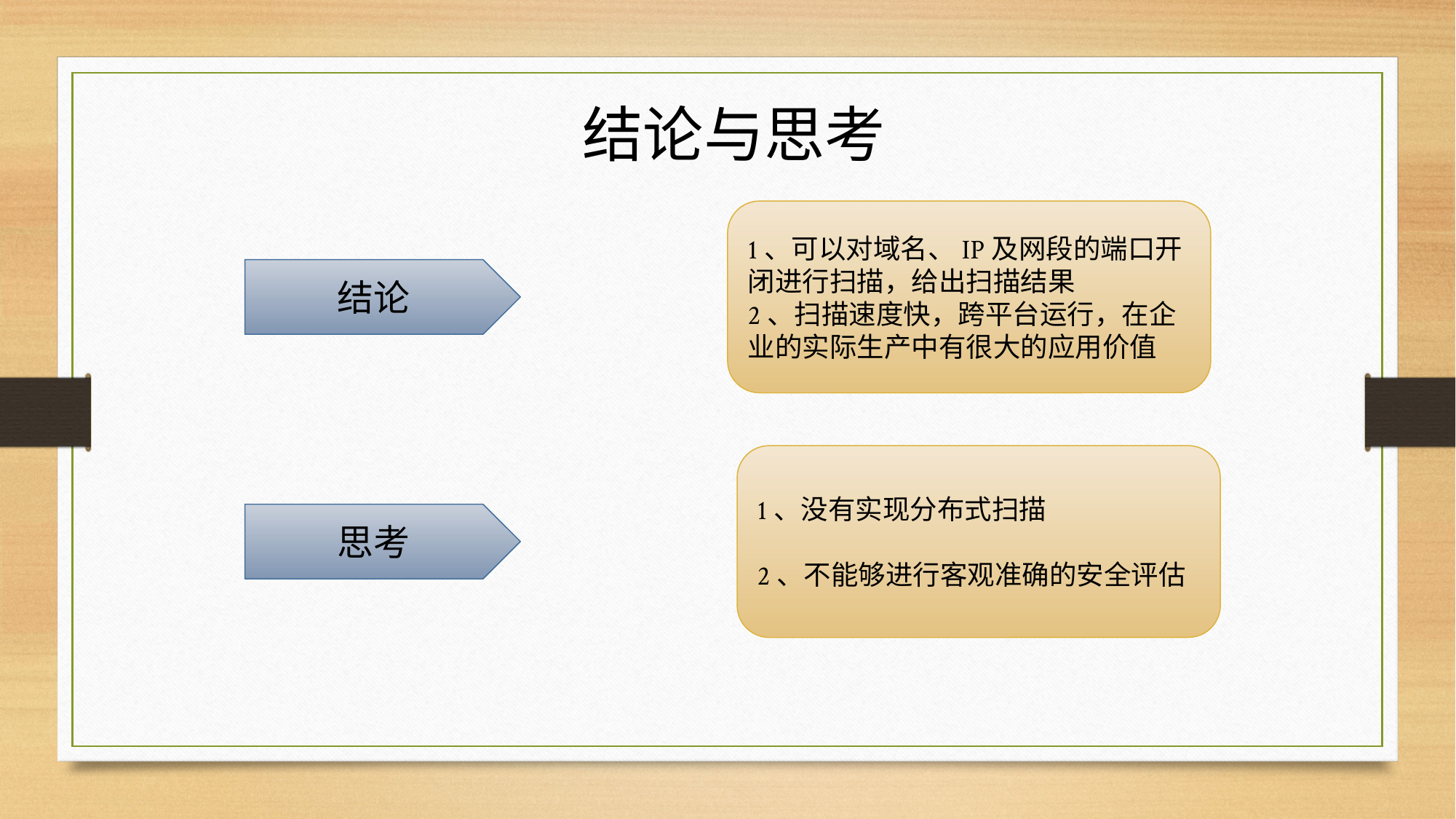

结论与思考
1、可以对域名、IP及网段的端口开闭进行扫描，给出扫描结果
2、扫描速度快，跨平台运行，在企业的实际生产中有很大的应用价值
结论
1、没有实现分布式扫描

2、不能够进行客观准确的安全评估
思考